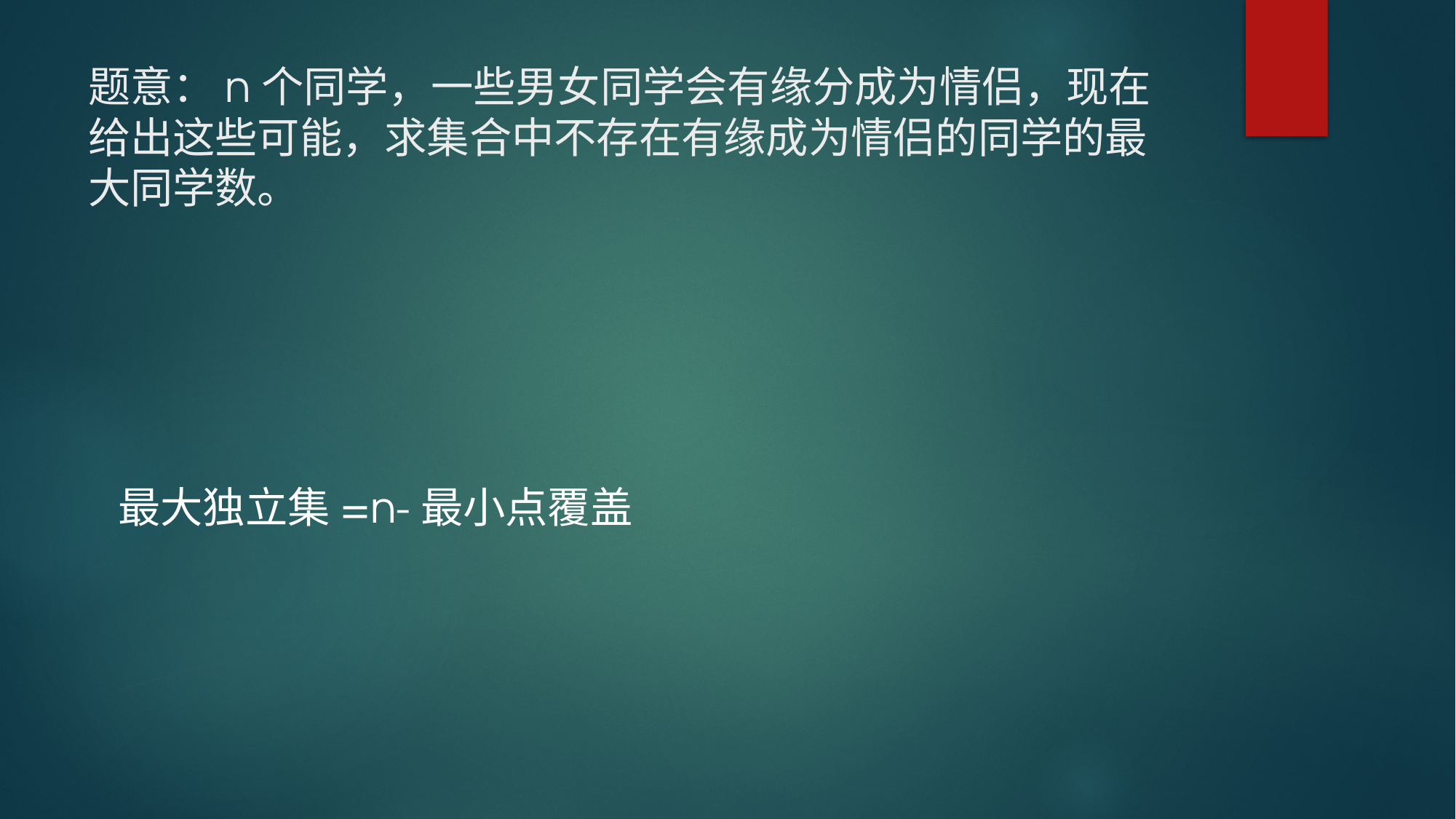

# 题意：n个同学，一些男女同学会有缘分成为情侣，现在给出这些可能，求集合中不存在有缘成为情侣的同学的最大同学数。
最大独立集=n-最小点覆盖